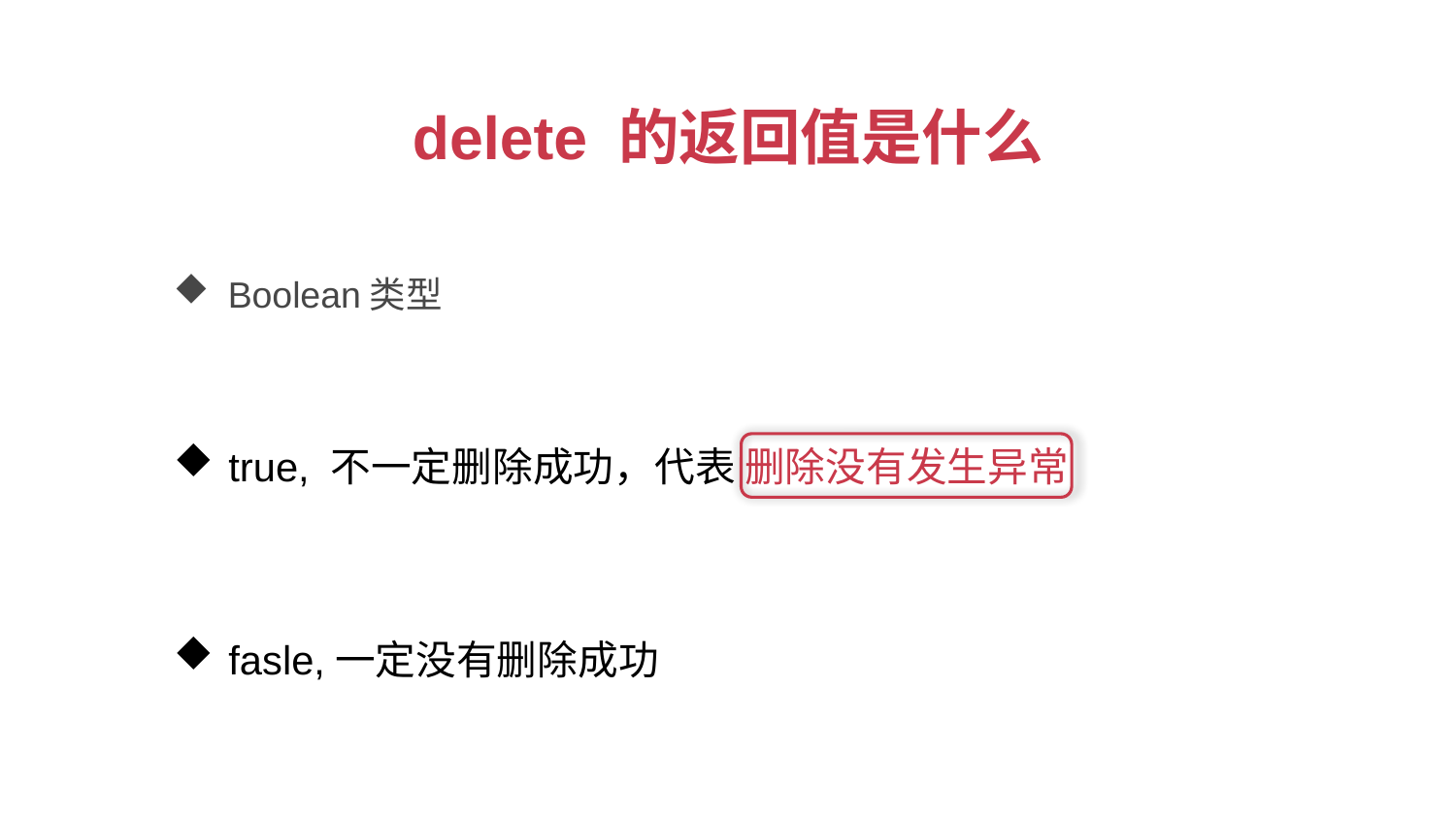

delete 的返回值是什么
Boolean类型

true, 不一定删除成功，代表 删除没有发生异常
fasle,一定没有删除成功